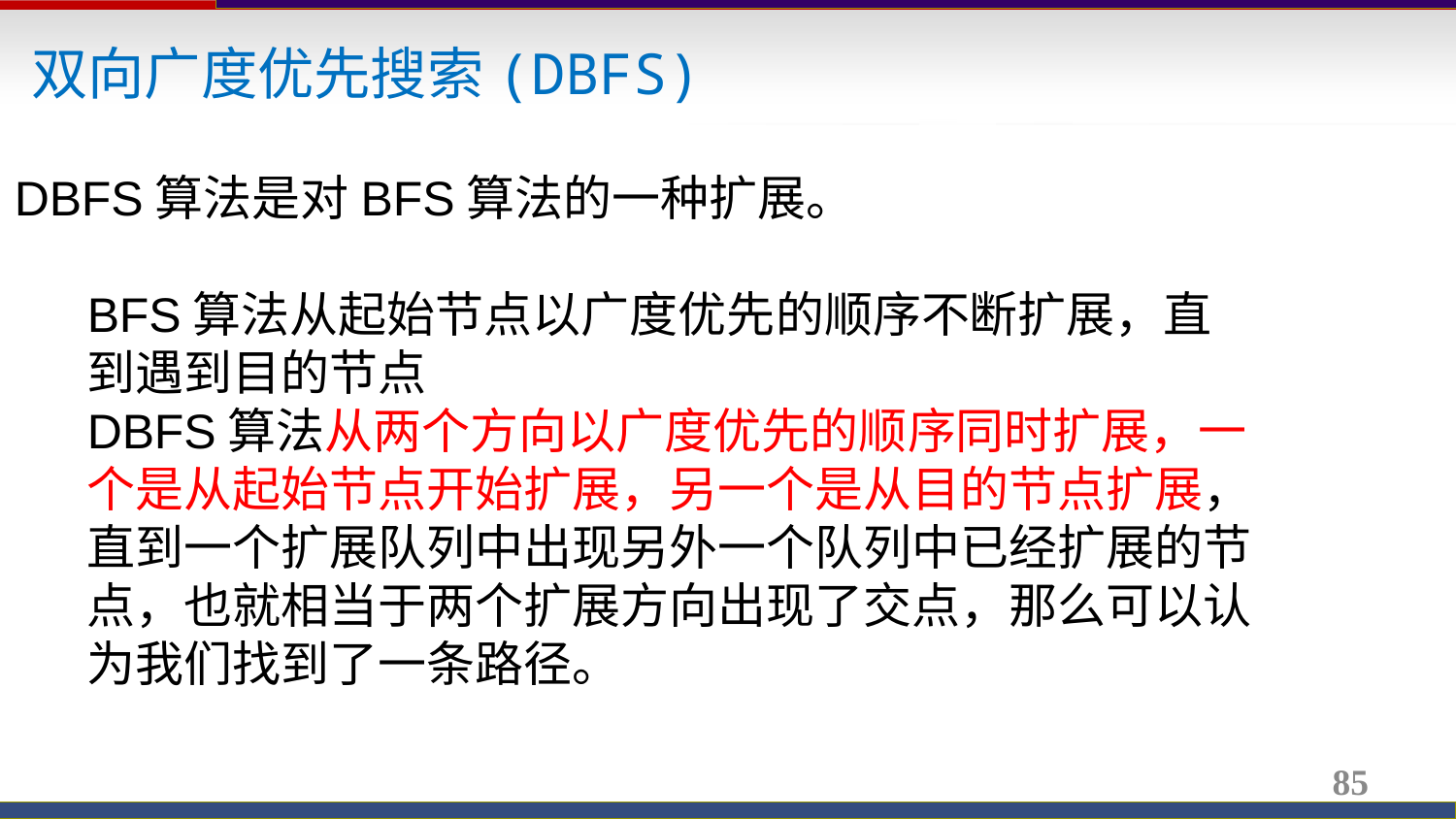

双向广度优先搜索(DBFS)
DBFS算法是对BFS算法的一种扩展。

BFS算法从起始节点以广度优先的顺序不断扩展，直到遇到目的节点
DBFS算法从两个方向以广度优先的顺序同时扩展，一个是从起始节点开始扩展，另一个是从目的节点扩展，直到一个扩展队列中出现另外一个队列中已经扩展的节点，也就相当于两个扩展方向出现了交点，那么可以认为我们找到了一条路径。